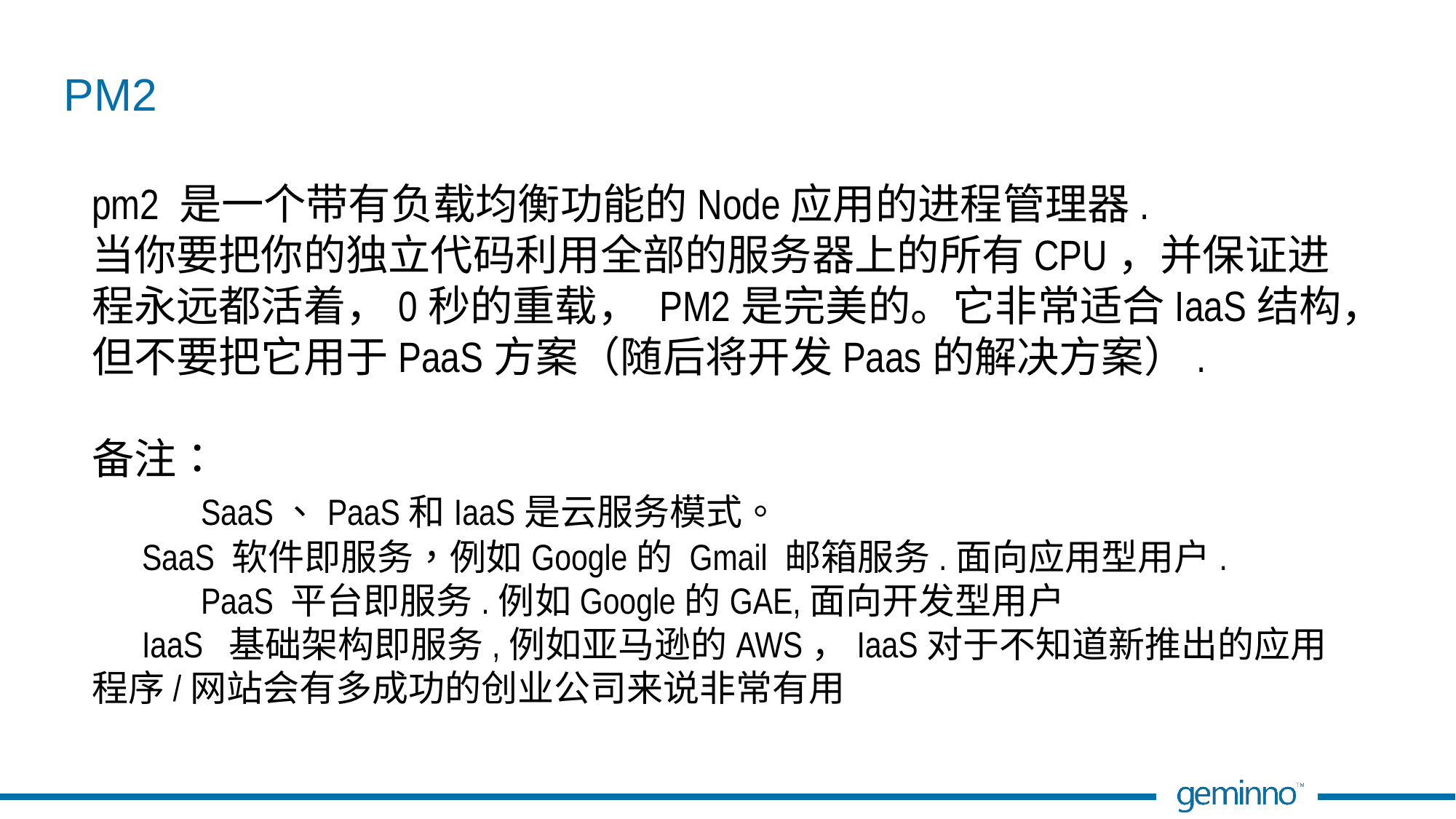

# PM2
pm2 是一个带有负载均衡功能的Node应用的进程管理器.
当你要把你的独立代码利用全部的服务器上的所有CPU，并保证进程永远都活着，0秒的重载， PM2是完美的。它非常适合IaaS结构，但不要把它用于PaaS方案（随后将开发Paas的解决方案）.

备注：
	SaaS、PaaS和IaaS是云服务模式。
      SaaS 软件即服务，例如Google的 Gmail 邮箱服务.面向应用型用户.
        	PaaS 平台即服务.例如Google的GAE,面向开发型用户
      IaaS  基础架构即服务,例如亚马逊的AWS，IaaS对于不知道新推出的应用程序/网站会有多成功的创业公司来说非常有用